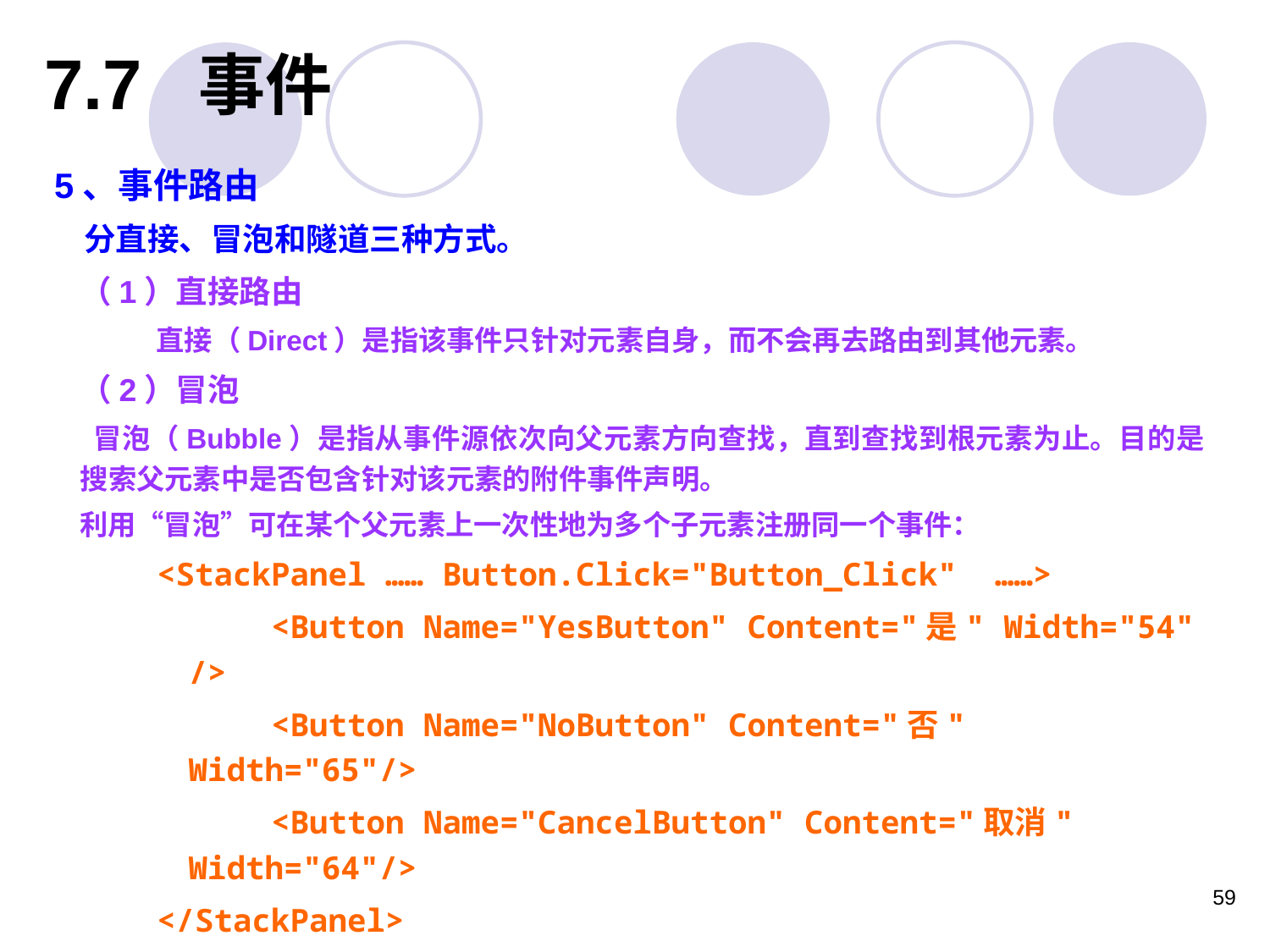

7.7  事件
5、事件路由
   分直接、冒泡和隧道三种方式。
（1）直接路由
           直接（Direct）是指该事件只针对元素自身，而不会再去路由到其他元素。
（2）冒泡
 冒泡（Bubble）是指从事件源依次向父元素方向查找，直到查找到根元素为止。目的是搜索父元素中是否包含针对该元素的附件事件声明。
利用“冒泡”可在某个父元素上一次性地为多个子元素注册同一个事件：
<StackPanel …… Button.Click="Button_Click"  ……>
      <Button Name="YesButton" Content="是" Width="54" />
      <Button Name="NoButton" Content="否" Width="65"/>
      <Button Name="CancelButton" Content="取消" Width="64"/>
</StackPanel>

59